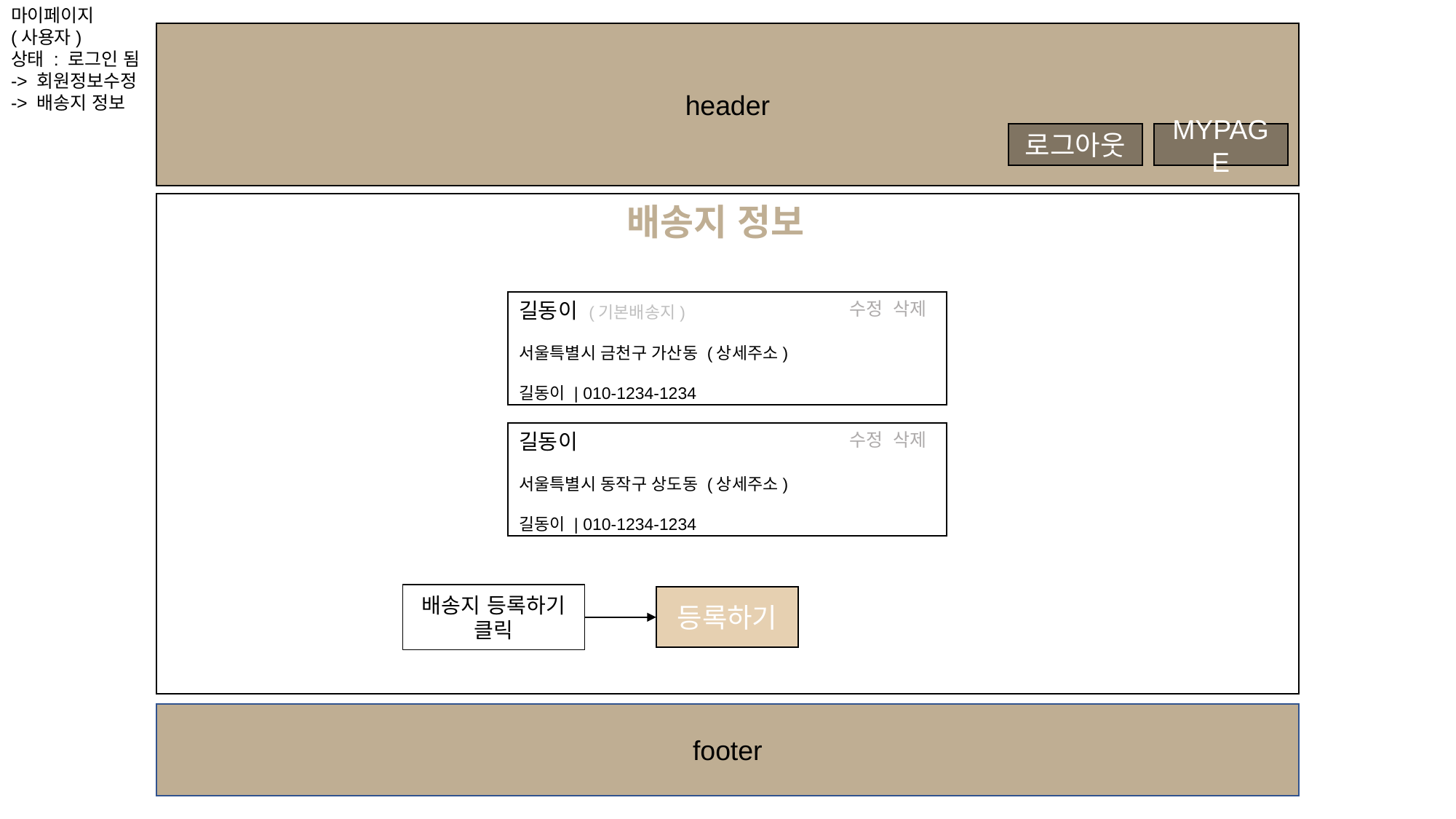

마이페이지
(사용자)
상태 : 로그인 됨
-> 회원정보수정
-> 배송지 정보
header
로그아웃
MYPAGE

배송지 정보

길동이 (기본배송지)

서울특별시 금천구 가산동 (상세주소)

길동이 | 010-1234-1234
수정  삭제

길동이

서울특별시 동작구 상도동 (상세주소)

길동이 | 010-1234-1234
수정  삭제
배송지 등록하기 클릭
등록하기
footer